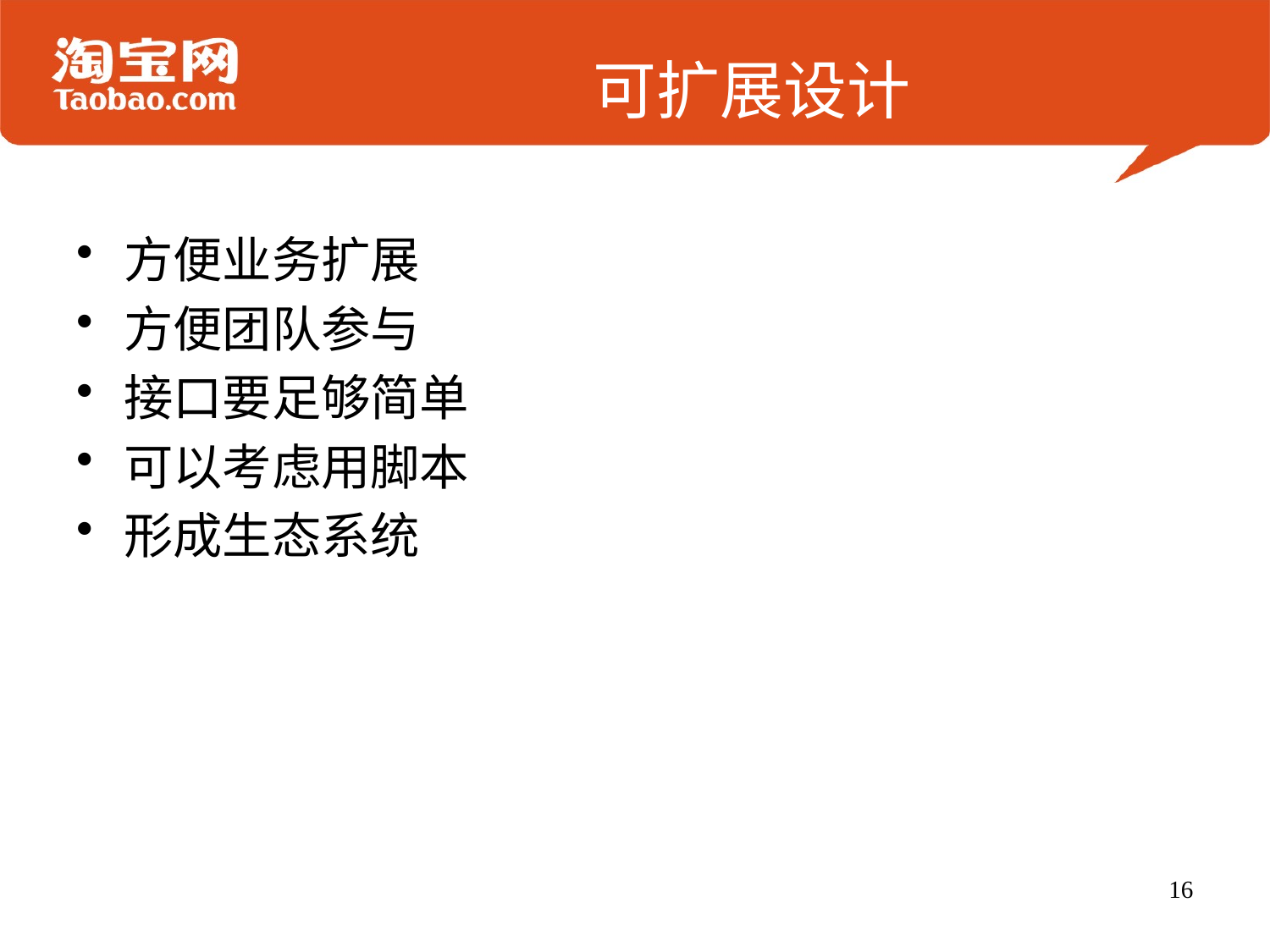

# 可扩展设计
方便业务扩展
方便团队参与
接口要足够简单
可以考虑用脚本
形成生态系统

16